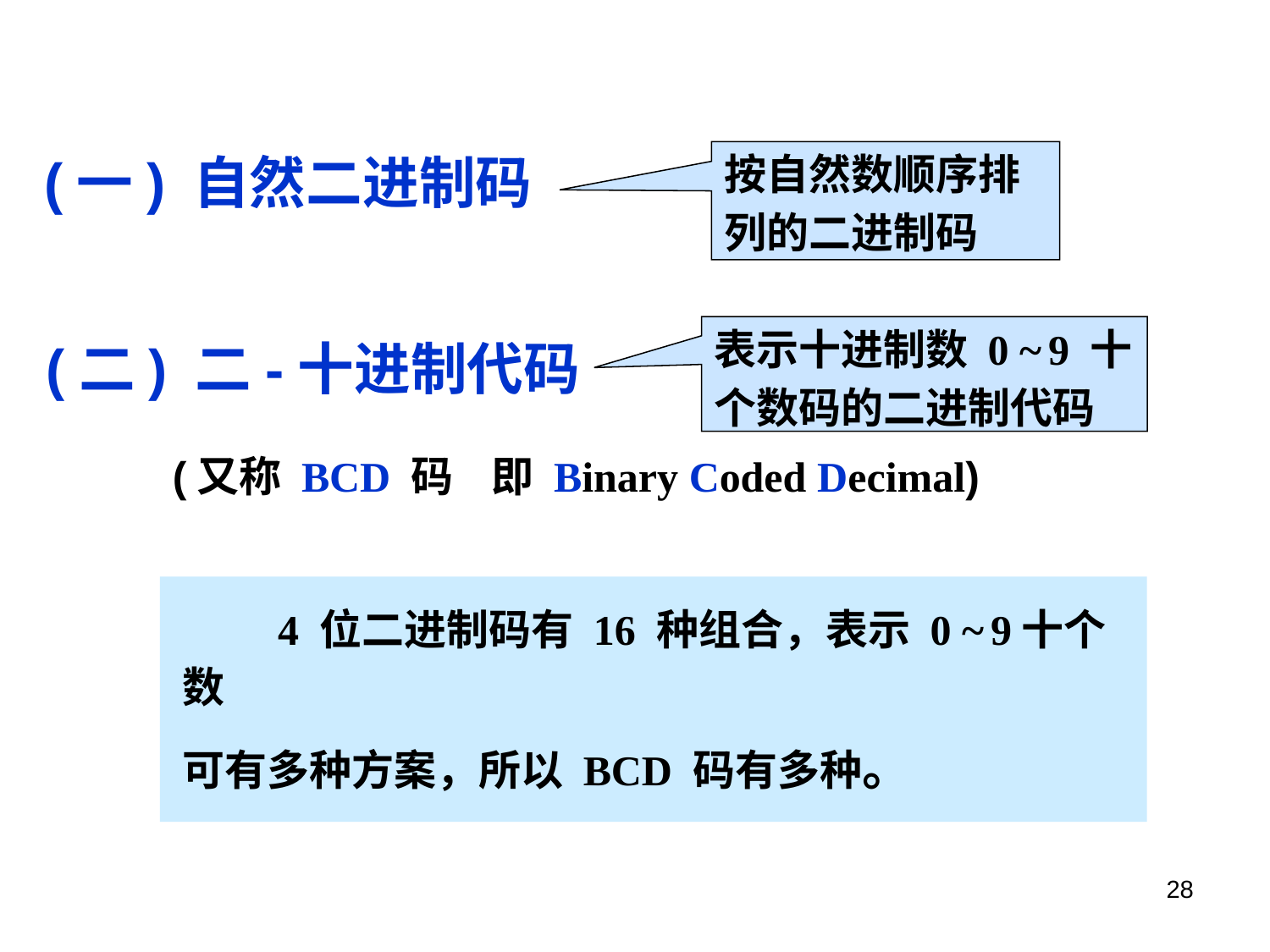

(一) 自然二进制码
按自然数顺序排列的二进制码
表示十进制数 0 ~ 9 十个数码的二进制代码
 (二) 二-十进制代码
(又称 BCD 码    即 Binary Coded Decimal)
         4 位二进制码有 16 种组合，表示 0 ~ 9十个数
可有多种方案，所以 BCD 码有多种。
例如：用三位自然二进制码表示十进制数 0 ~ 7：
      000 → 0   001 → 1   010 → 2   011 → 3
            100 → 4   101 → 5   110 → 6   111 → 7
        1 位十进制数需用 4 位二进制数表示，故 BCD 码为 4 位。
28